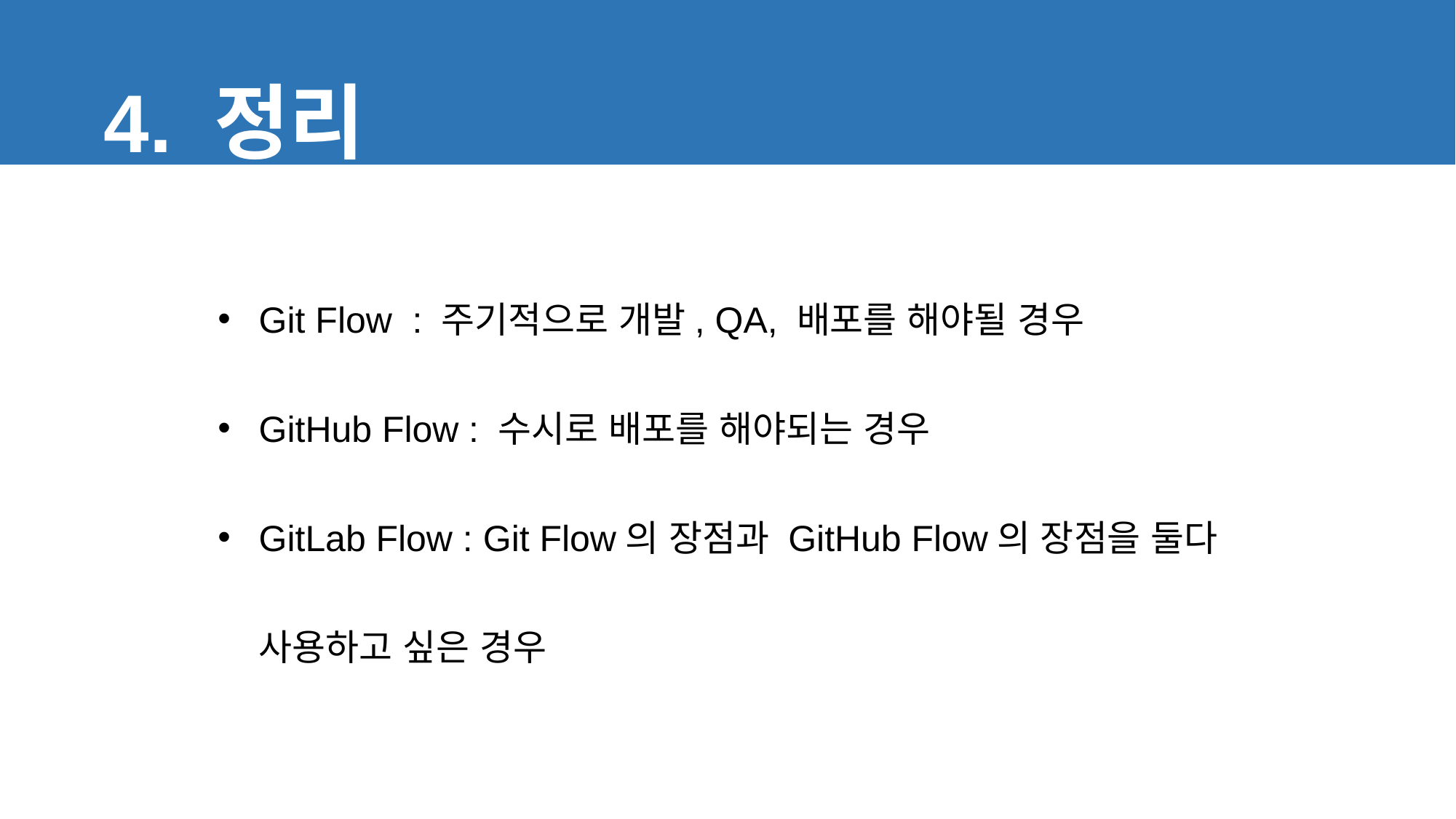

4. 정리
Git Flow  : 주기적으로 개발, QA, 배포를 해야될 경우
GitHub Flow : 수시로 배포를 해야되는 경우
GitLab Flow : Git Flow의 장점과 GitHub Flow의 장점을 둘다 사용하고 싶은 경우